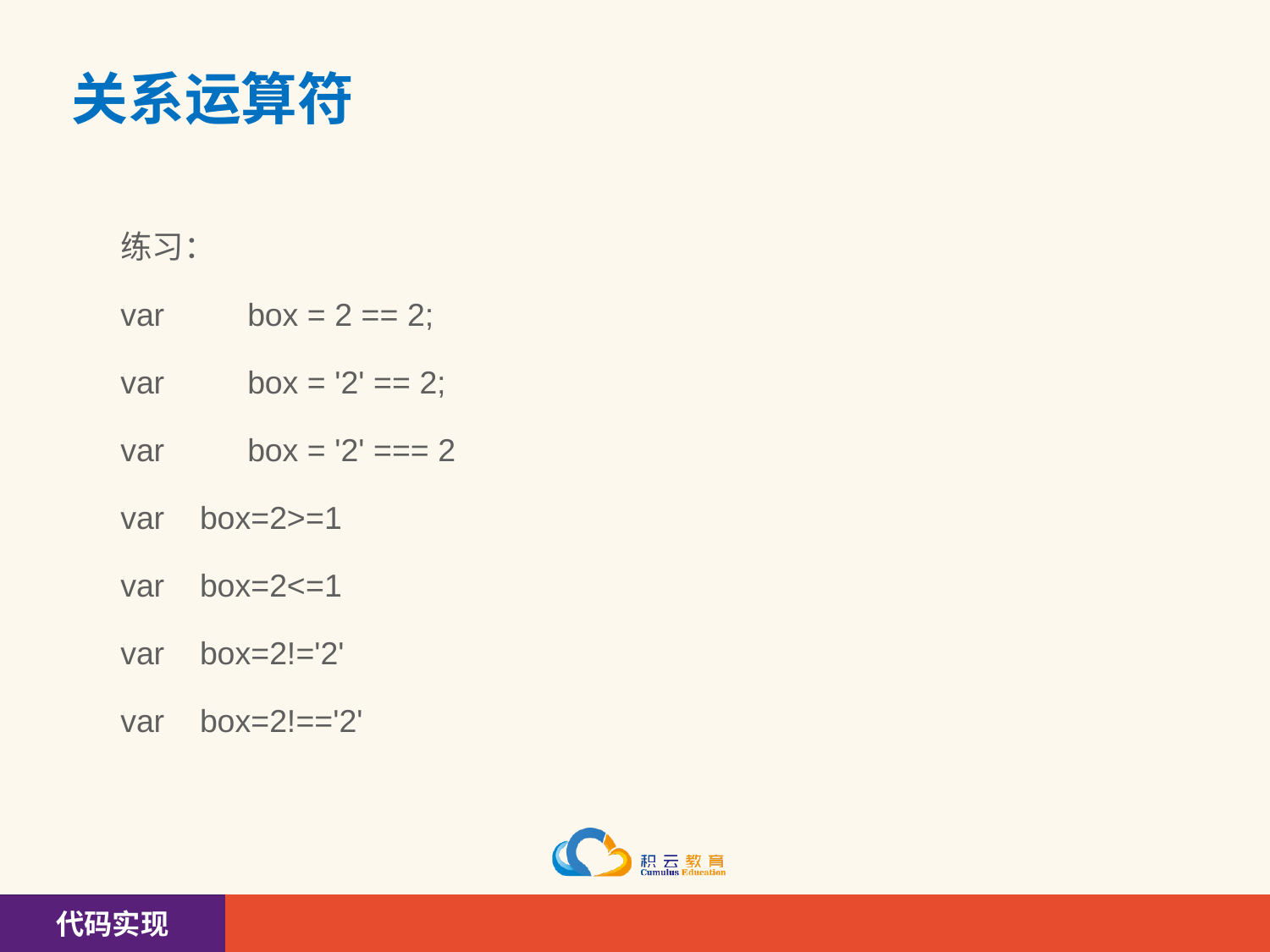

# 关系运算符
练习：
var	box = 2 == 2;
var 	box = '2' == 2;
var 	box = '2' === 2
var    box=2>=1
var    box=2<=1
var    box=2!='2'
var    box=2!=='2'